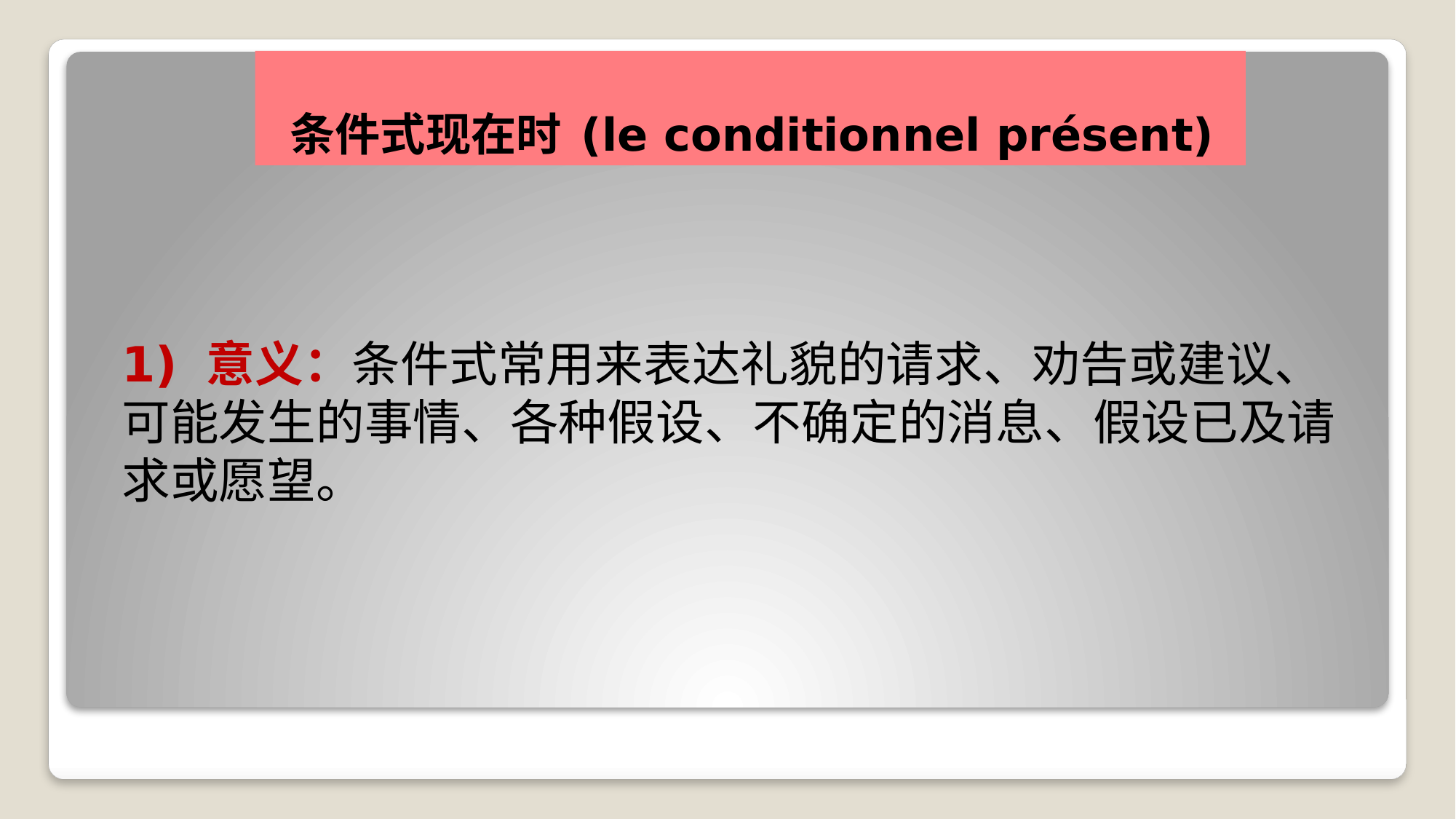

# 条件式现在时 (le conditionnel présent)
1) 意义：条件式常用来表达礼貌的请求、劝告或建议、可能发生的事情、各种假设、不确定的消息、假设已及请求或愿望。